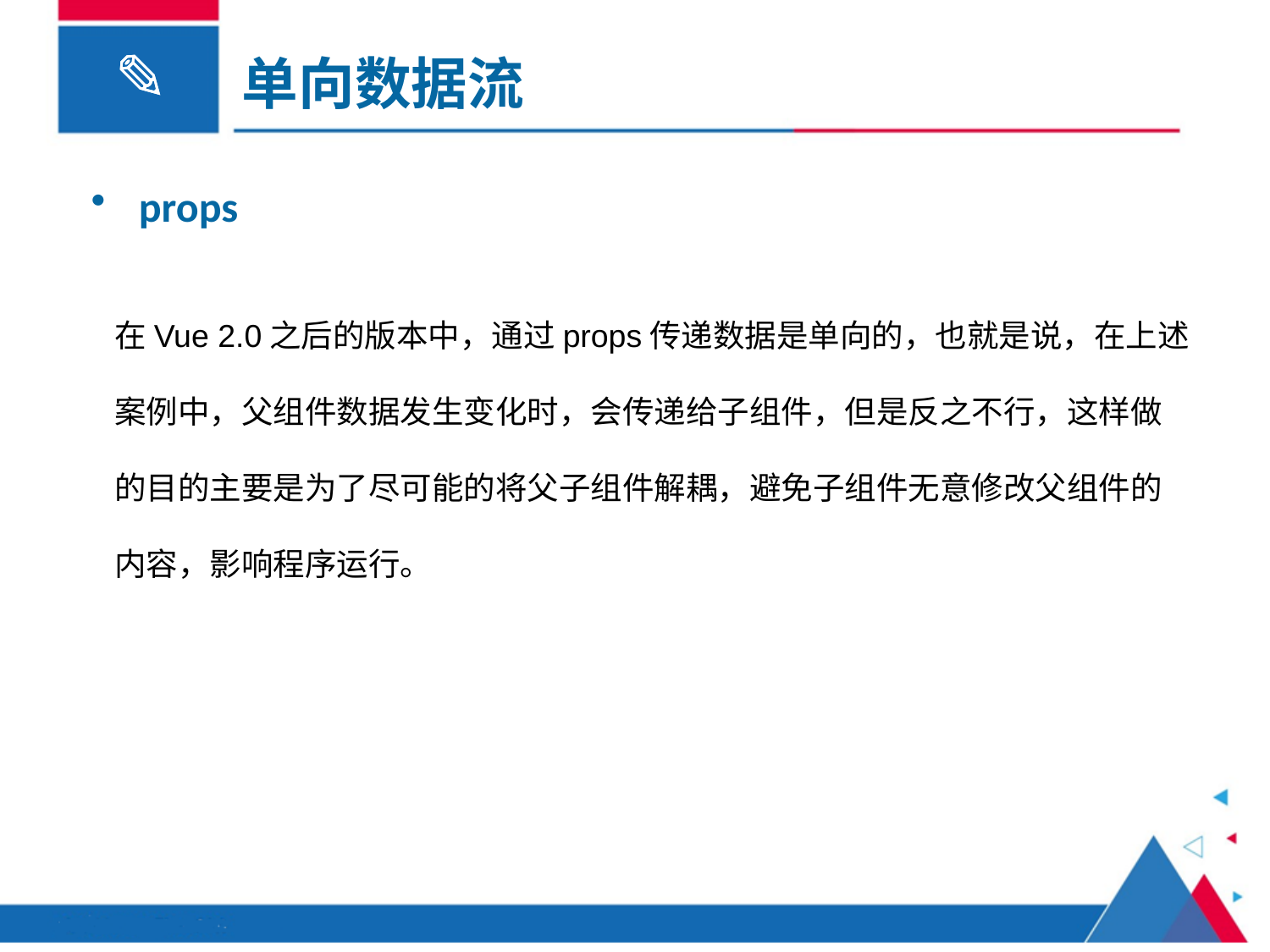

单向数据流
props
组件中的data
在Vue 2.0之后的版本中，通过props传递数据是单向的，也就是说，在上述案例中，父组件数据发生变化时，会传递给子组件，但是反之不行，这样做的目的主要是为了尽可能的将父子组件解耦，避免子组件无意修改父组件的内容，影响程序运行。